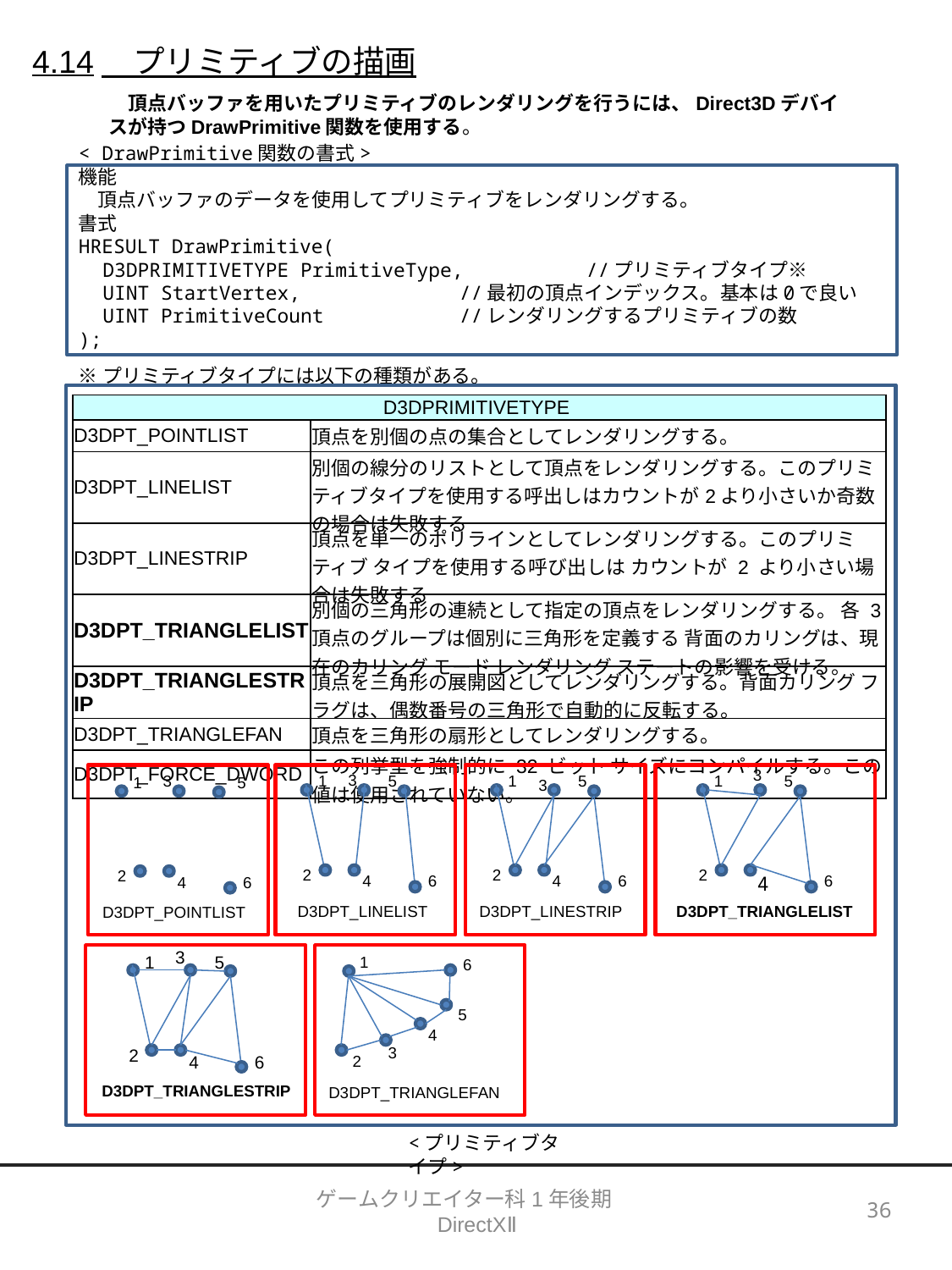

4.14　プリミティブの描画
　頂点バッファを用いたプリミティブのレンダリングを行うには、Direct3Dデバイスが持つDrawPrimitive関数を使用する。
< DrawPrimitive関数の書式>
機能
　頂点バッファのデータを使用してプリミティブをレンダリングする。
書式
HRESULT DrawPrimitive(
　D3DPRIMITIVETYPE PrimitiveType, 	//プリミティブタイプ※
　UINT StartVertex,		//最初の頂点インデックス。基本は0で良い
　UINT PrimitiveCount	　　　　 	//レンダリングするプリミティブの数
);

※プリミティブタイプには以下の種類がある。

| D3DPRIMITIVETYPE |  |
| --- | --- |
| D3DPT\_POINTLIST | 頂点を別個の点の集合としてレンダリングする。 |
| D3DPT\_LINELIST | 別個の線分のリストとして頂点をレンダリングする。このプリミティブタイプを使用する呼出しはカウントが2より小さいか奇数の場合は失敗する |
| D3DPT\_LINESTRIP | 頂点を単一のポリラインとしてレンダリングする。このプリミティブ タイプを使用する呼び出しは カウントが 2 より小さい場合は失敗する |
| D3DPT\_TRIANGLELIST | 別個の三角形の連続として指定の頂点をレンダリングする。 各 3 頂点のグループは個別に三角形を定義する 背面のカリングは、現在のカリング モード レンダリング ステートの影響を受ける。 |
| D3DPT\_TRIANGLESTRIP | 頂点を三角形の展開図としてレンダリングする。背面カリング フラグは、偶数番号の三角形で自動的に反転する。 |
| D3DPT\_TRIANGLEFAN | 頂点を三角形の扇形としてレンダリングする。 |
| D3DPT\_FORCE\_DWORD | この列挙型を強制的に 32 ビット サイズにコンパイルする。この値は使用されていない。 |
3
3
1
5

2

4

6

D3DPT_LINELIST
3
1
5

2

4

6

D3DPT_POINTLIST

1
5
3

2

4

6

D3DPT_LINESTRIP

1
5

2

4

6

D3DPT_TRIANGLELIST
3

1
5

1
6

5

4

3
2

4

6

2

D3DPT_TRIANGLESTRIP
D3DPT_TRIANGLEFAN
<プリミティブタイプ>
ゲームクリエイター科1年後期　DirectXⅡ
36